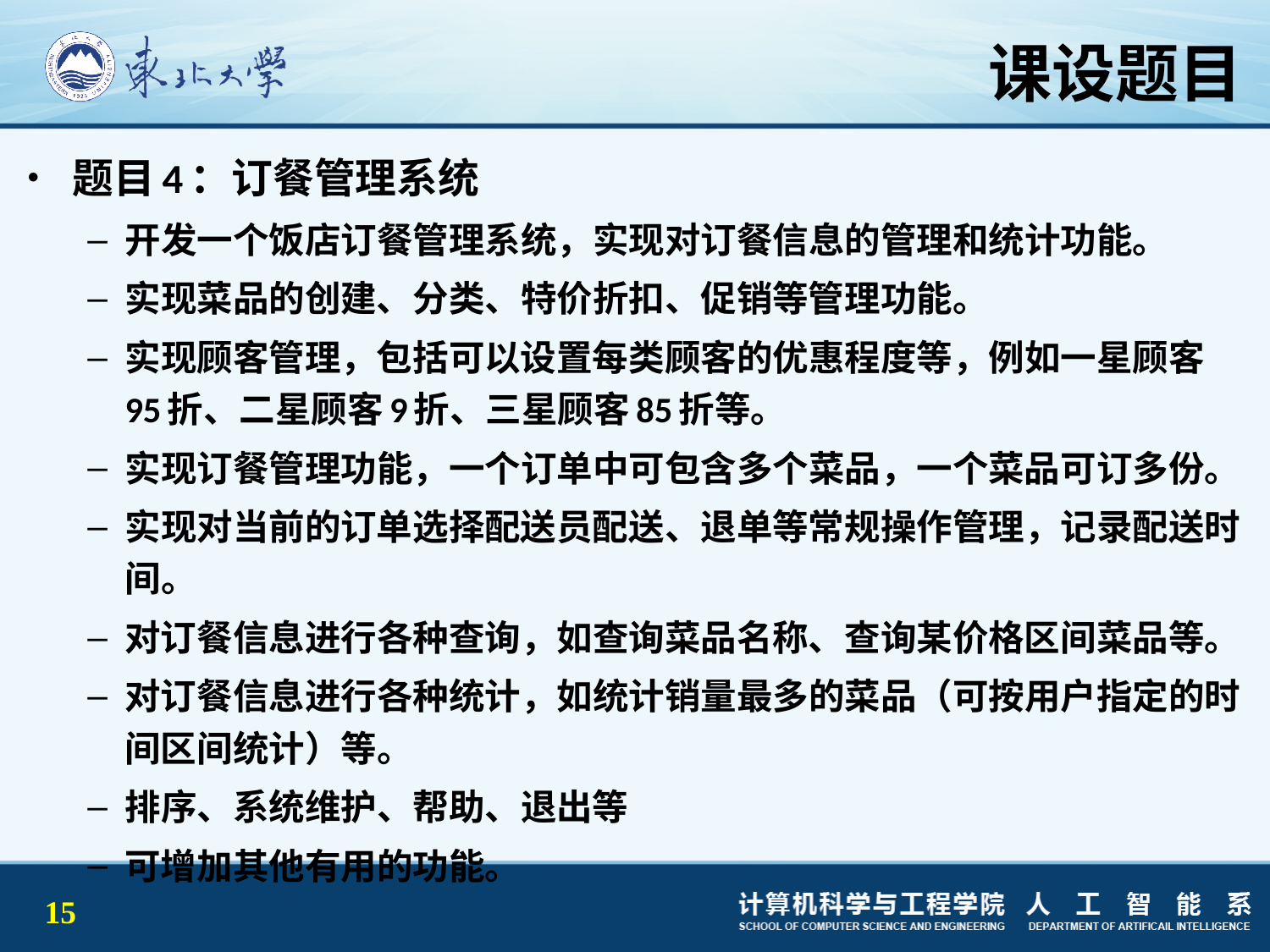

# 课设题目
题目4：订餐管理系统
开发一个饭店订餐管理系统，实现对订餐信息的管理和统计功能。
实现菜品的创建、分类、特价折扣、促销等管理功能。
实现顾客管理，包括可以设置每类顾客的优惠程度等，例如一星顾客95折、二星顾客9折、三星顾客85折等。
实现订餐管理功能，一个订单中可包含多个菜品，一个菜品可订多份。
实现对当前的订单选择配送员配送、退单等常规操作管理，记录配送时间。
对订餐信息进行各种查询，如查询菜品名称、查询某价格区间菜品等。
对订餐信息进行各种统计，如统计销量最多的菜品（可按用户指定的时间区间统计）等。
排序、系统维护、帮助、退出等
可增加其他有用的功能。